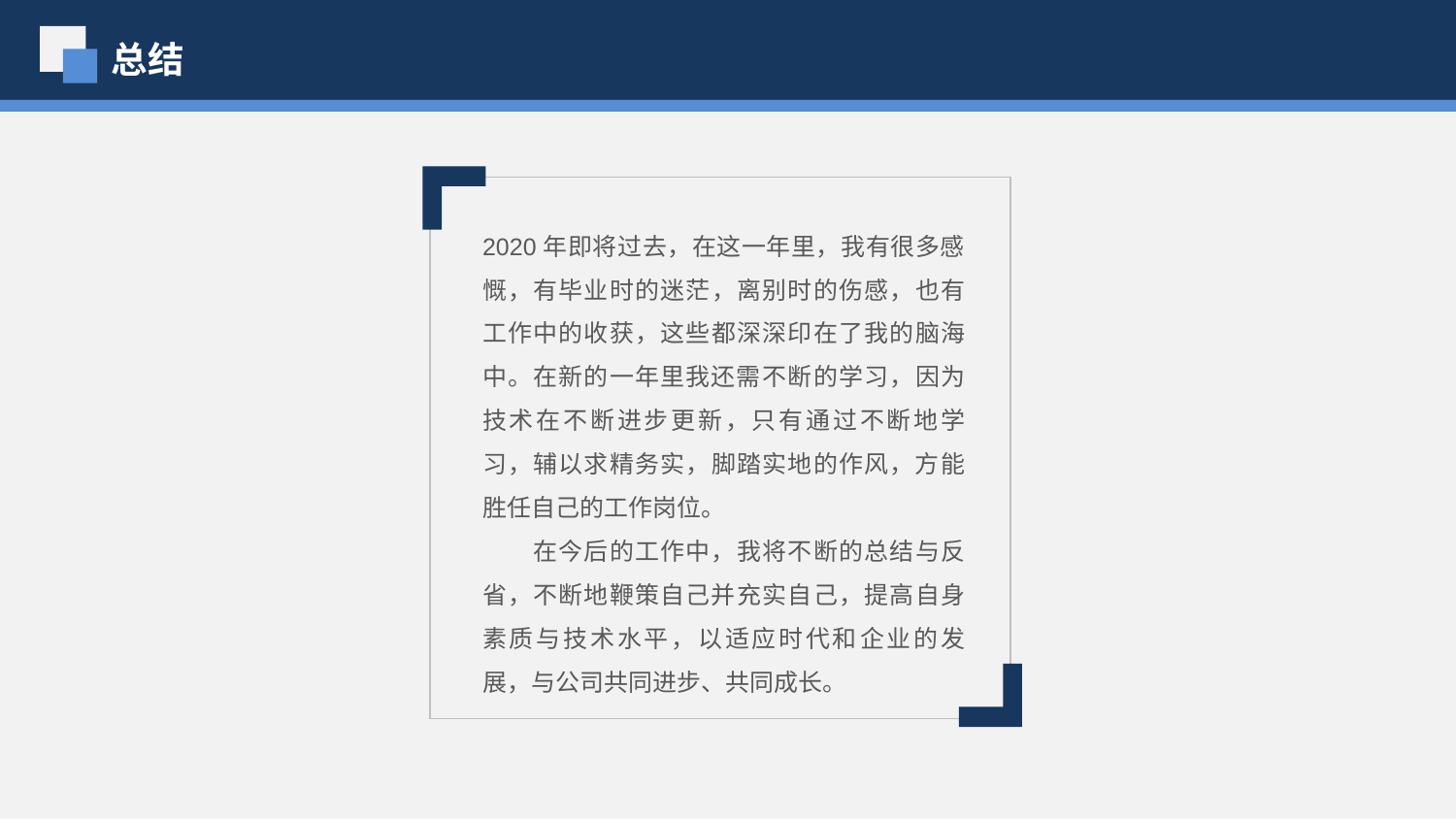

总结

2020年即将过去，在这一年里，我有很多感慨，有毕业时的迷茫，离别时的伤感，也有工作中的收获，这些都深深印在了我的脑海中。在新的一年里我还需不断的学习，因为技术在不断进步更新，只有通过不断地学习，辅以求精务实，脚踏实地的作风，方能胜任自己的工作岗位。
　　在今后的工作中，我将不断的总结与反省，不断地鞭策自己并充实自己，提高自身素质与技术水平，以适应时代和企业的发展，与公司共同进步、共同成长。